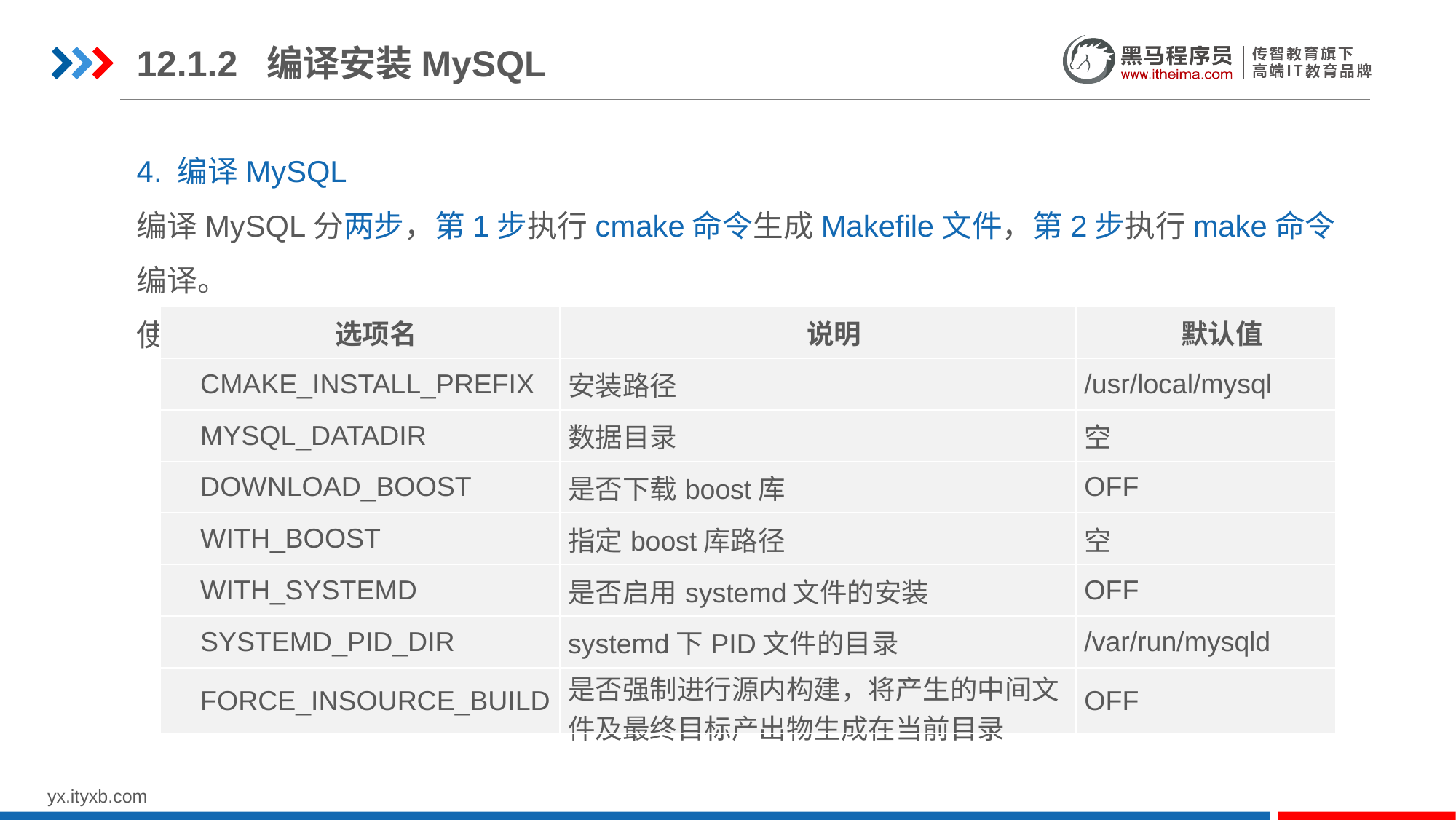

12.1.2  编译安装MySQL
4. 编译MySQL
编译MySQL分两步，第1步执行cmake命令生成Makefile文件，第2步执行make命令编译。
使用cmake命令需要指定编译选项，cmake命令常用的编译选项：
| 选项名 | 说明 | 默认值 |
| --- | --- | --- |
| CMAKE\_INSTALL\_PREFIX | 安装路径 | /usr/local/mysql |
| MYSQL\_DATADIR | 数据目录 | 空 |
| DOWNLOAD\_BOOST | 是否下载boost库 | OFF |
| WITH\_BOOST | 指定boost库路径 | 空 |
| WITH\_SYSTEMD | 是否启用systemd文件的安装 | OFF |
| SYSTEMD\_PID\_DIR | systemd下PID文件的目录 | /var/run/mysqld |
| FORCE\_INSOURCE\_BUILD | 是否强制进行源内构建，将产生的中间文件及最终目标产出物生成在当前目录 | OFF |